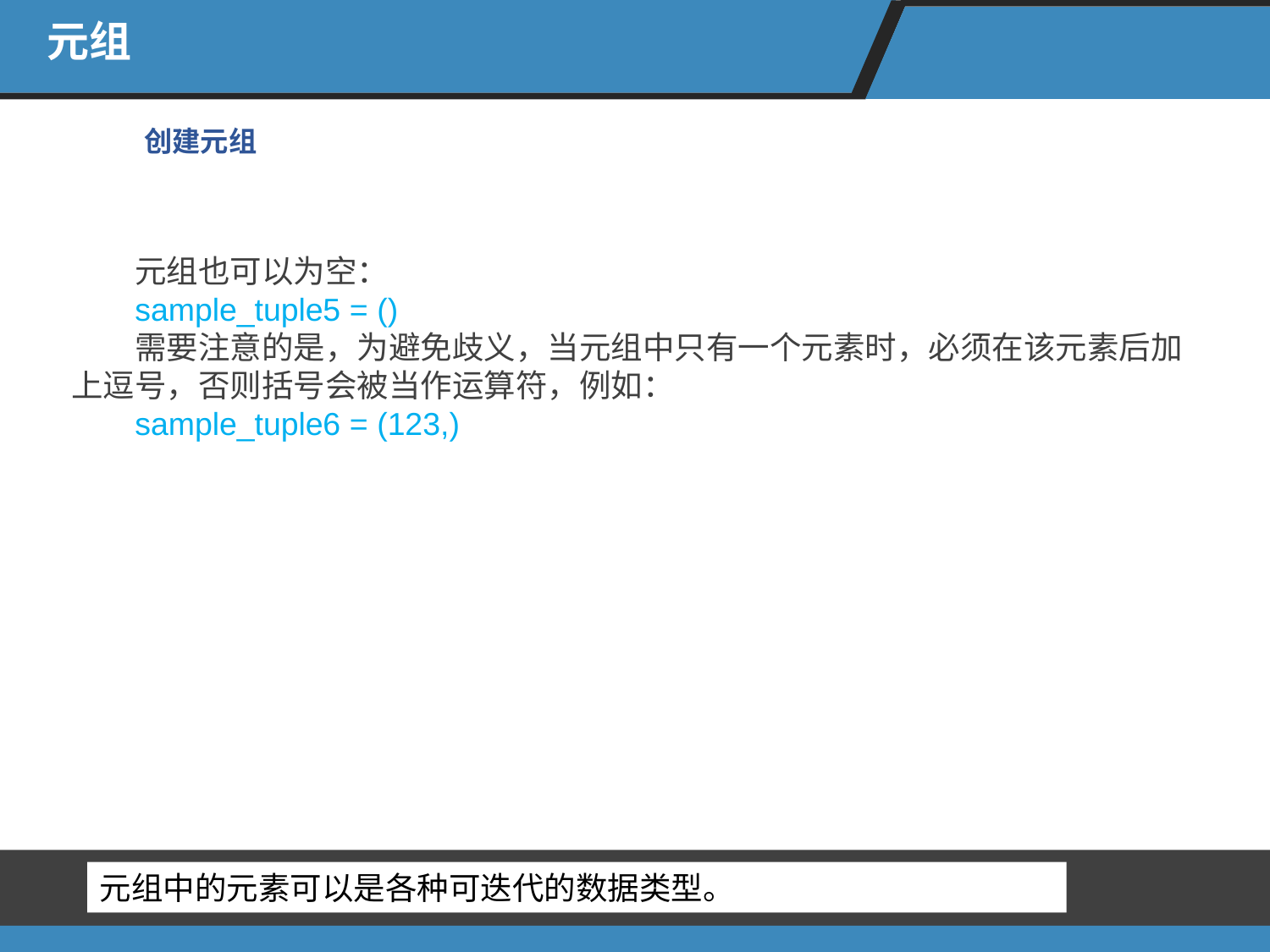

元组
创建元组
元组也可以为空：
sample_tuple5 = ()
需要注意的是，为避免歧义，当元组中只有一个元素时，必须在该元素后加上逗号，否则括号会被当作运算符，例如：
sample_tuple6 = (123,)
元组中的元素可以是各种可迭代的数据类型。